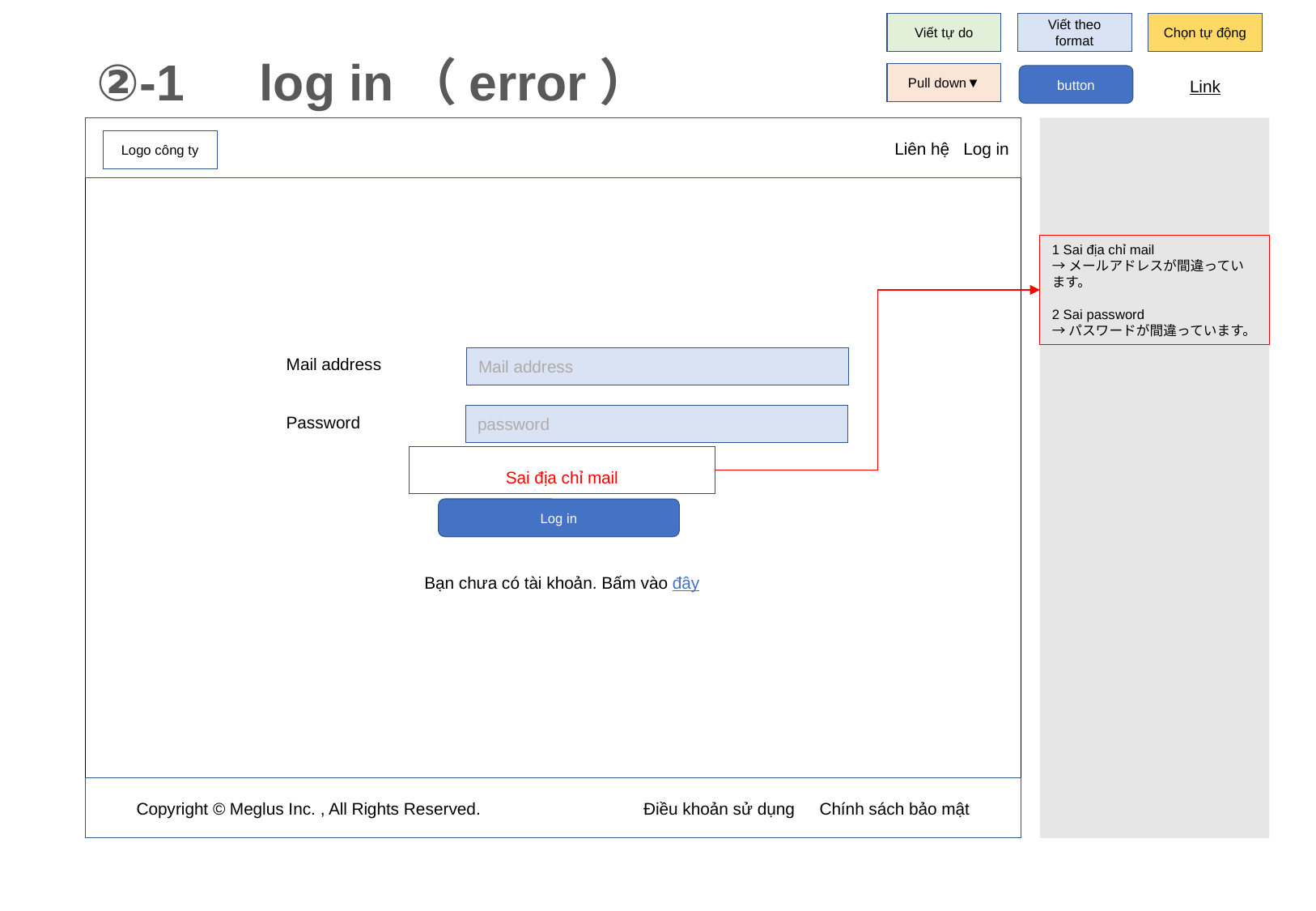

Viết tự do
Viết theo format
Chọn tự động
②-1　log in（error）
Pull down▼
button
Link

　　　　　　　　　　　Liên hệ   Log in

Logo công ty
1 Sai địa chỉ mail
→メールアドレスが間違っています。

2 Sai password
→パスワードが間違っています。
Mail address
Mail address
password
Password

Sai địa chỉ mail
Log in
Bạn chưa có tài khoản. Bấm vào đây
Copyright © Meglus Inc. , All Rights Reserved.　　　　　　　　　 Điều khoản sử dụng　Chính sách bảo mật